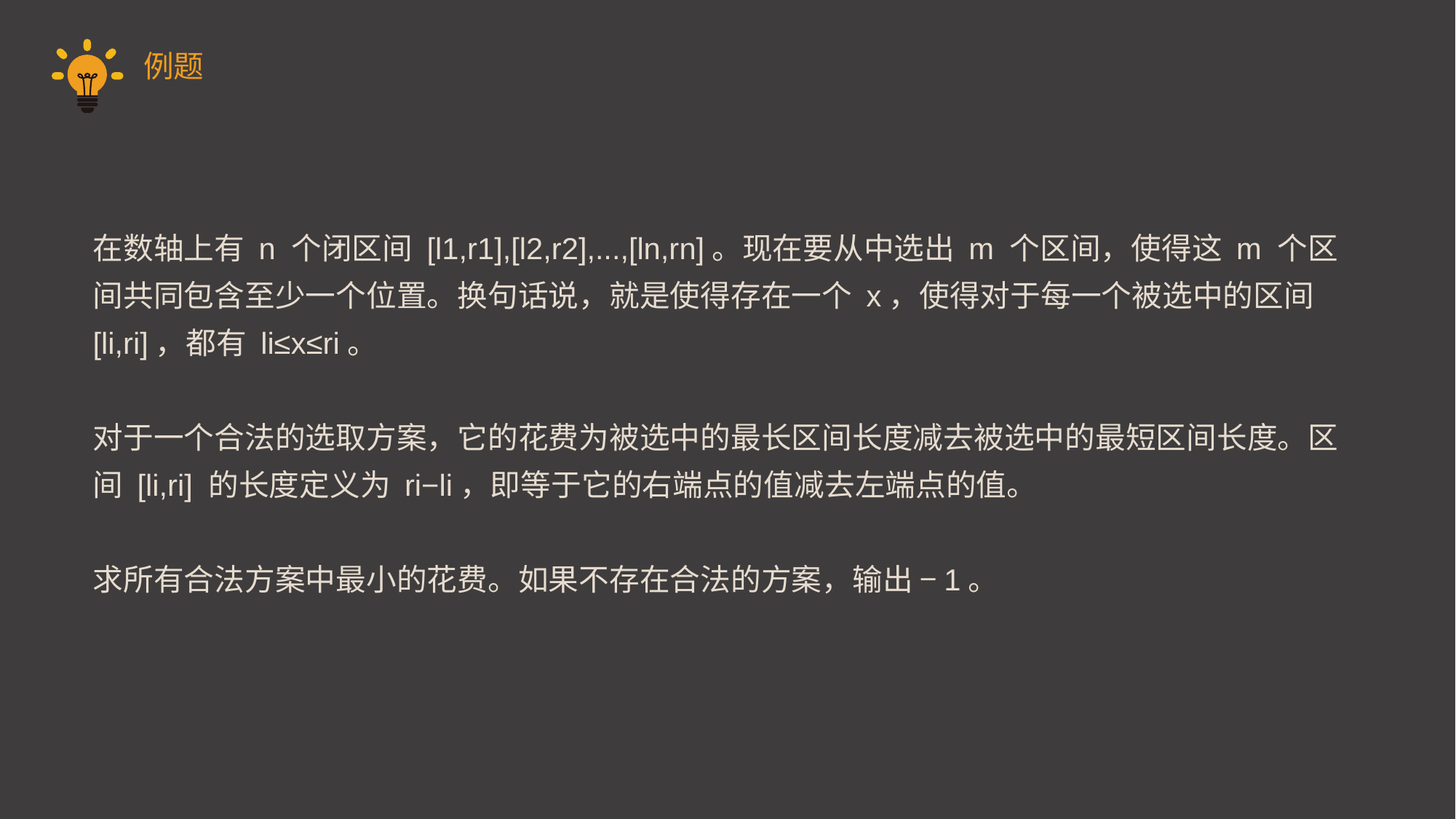

例题
在数轴上有 n 个闭区间 [l1,r1],[l2,r2],...,[ln,rn]。现在要从中选出 m 个区间，使得这 m 个区间共同包含至少一个位置。换句话说，就是使得存在一个 x，使得对于每一个被选中的区间 [li,ri]，都有 li≤x≤ri。

对于一个合法的选取方案，它的花费为被选中的最长区间长度减去被选中的最短区间长度。区间 [li,ri] 的长度定义为 ri−li，即等于它的右端点的值减去左端点的值。

求所有合法方案中最小的花费。如果不存在合法的方案，输出 −1。